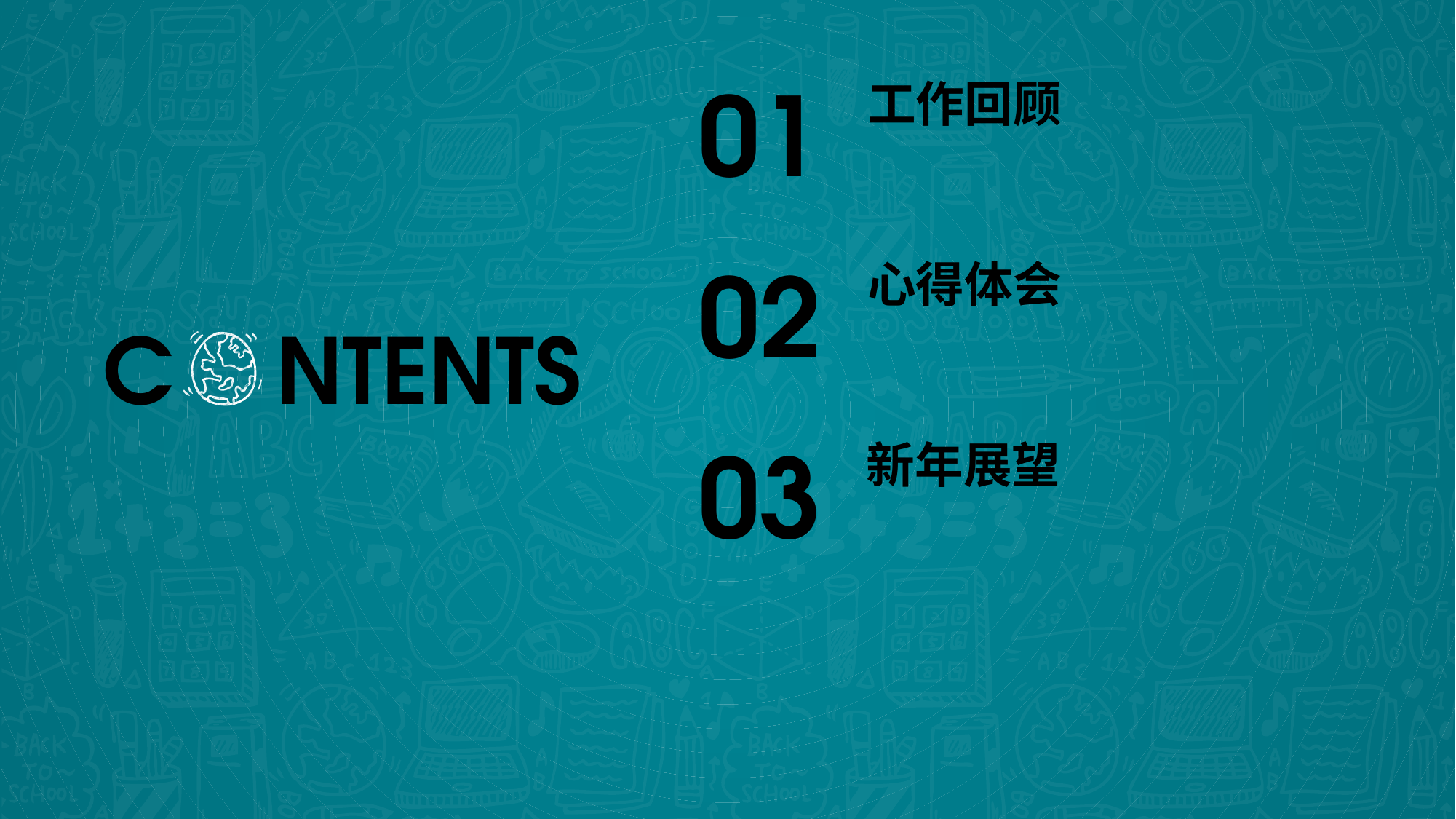

01
工作回顾
02
心得体会
C    NTENTS

03
新年展望